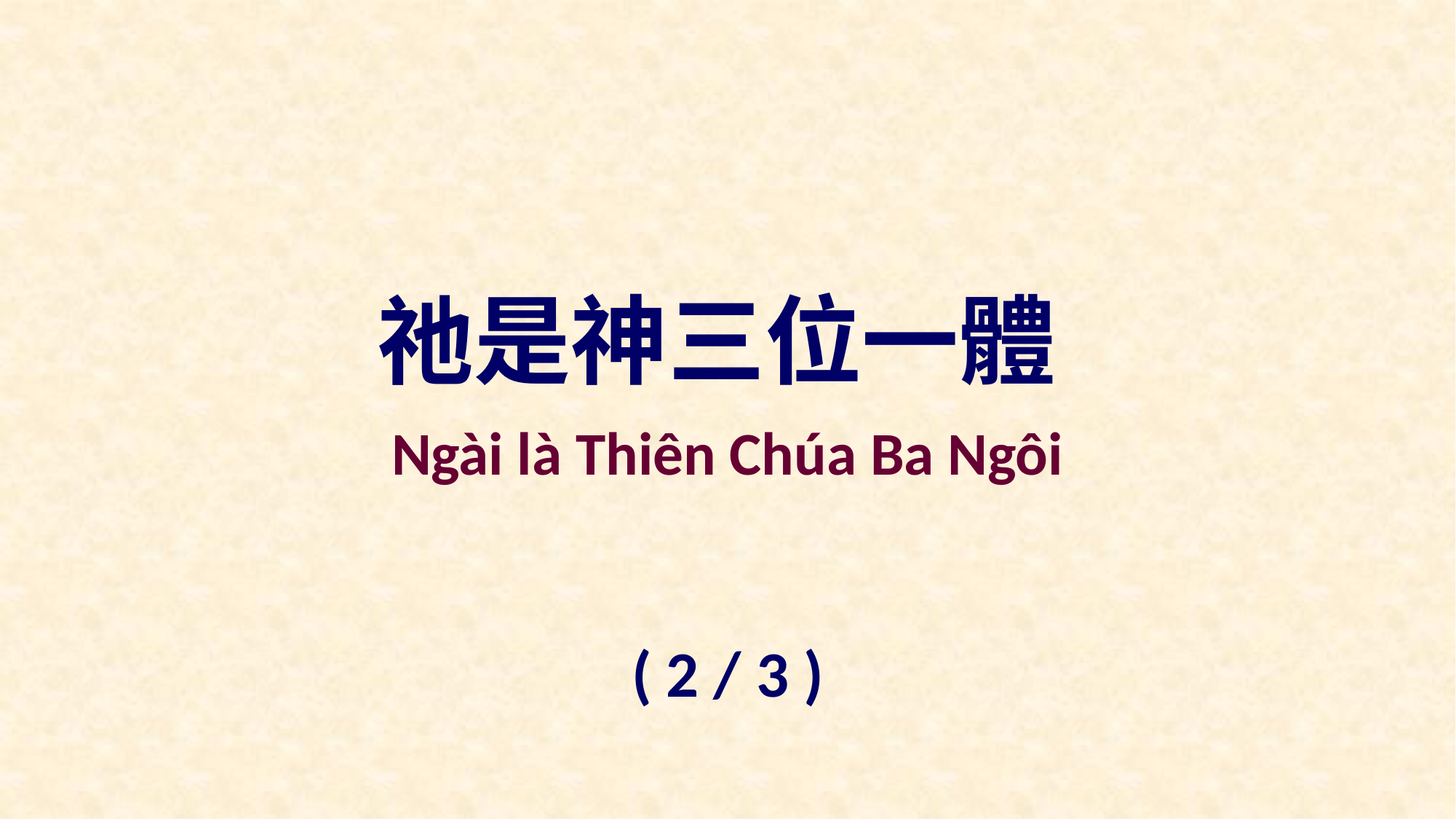

祂是神三位一體
Ngài là Thiên Chúa Ba Ngôi
( 2 / 3 )